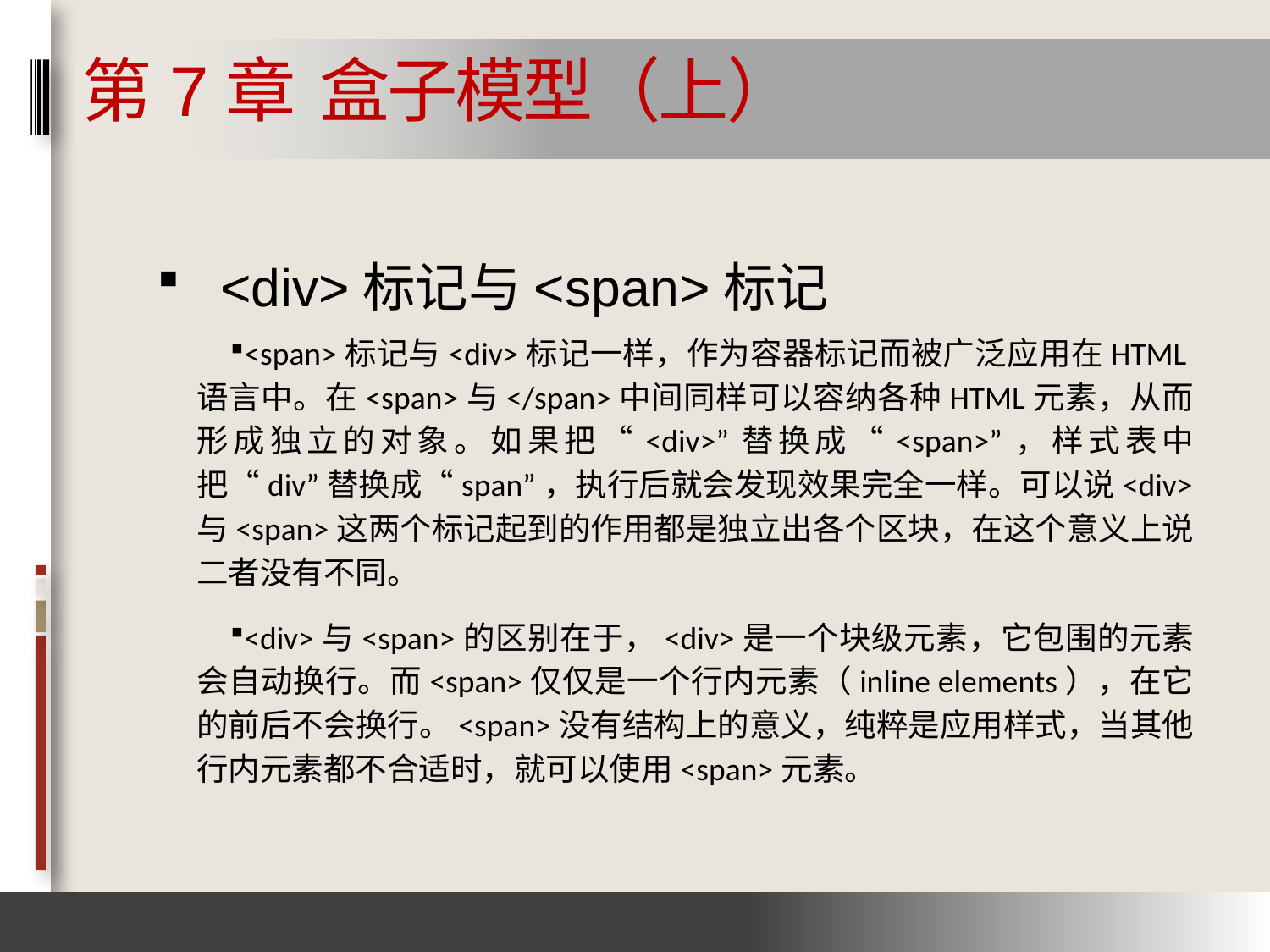

# 第7章  盒子模型（上）
<div>标记与<span>标记
<span>标记与<div>标记一样，作为容器标记而被广泛应用在HTML语言中。在<span>与</span>中间同样可以容纳各种HTML元素，从而形成独立的对象。如果把“<div>”替换成“<span>”，样式表中把“div”替换成“span”，执行后就会发现效果完全一样。可以说<div>与<span>这两个标记起到的作用都是独立出各个区块，在这个意义上说二者没有不同。
<div>与<span>的区别在于，<div>是一个块级元素，它包围的元素会自动换行。而<span>仅仅是一个行内元素（inline elements），在它的前后不会换行。<span>没有结构上的意义，纯粹是应用样式，当其他行内元素都不合适时，就可以使用<span>元素。